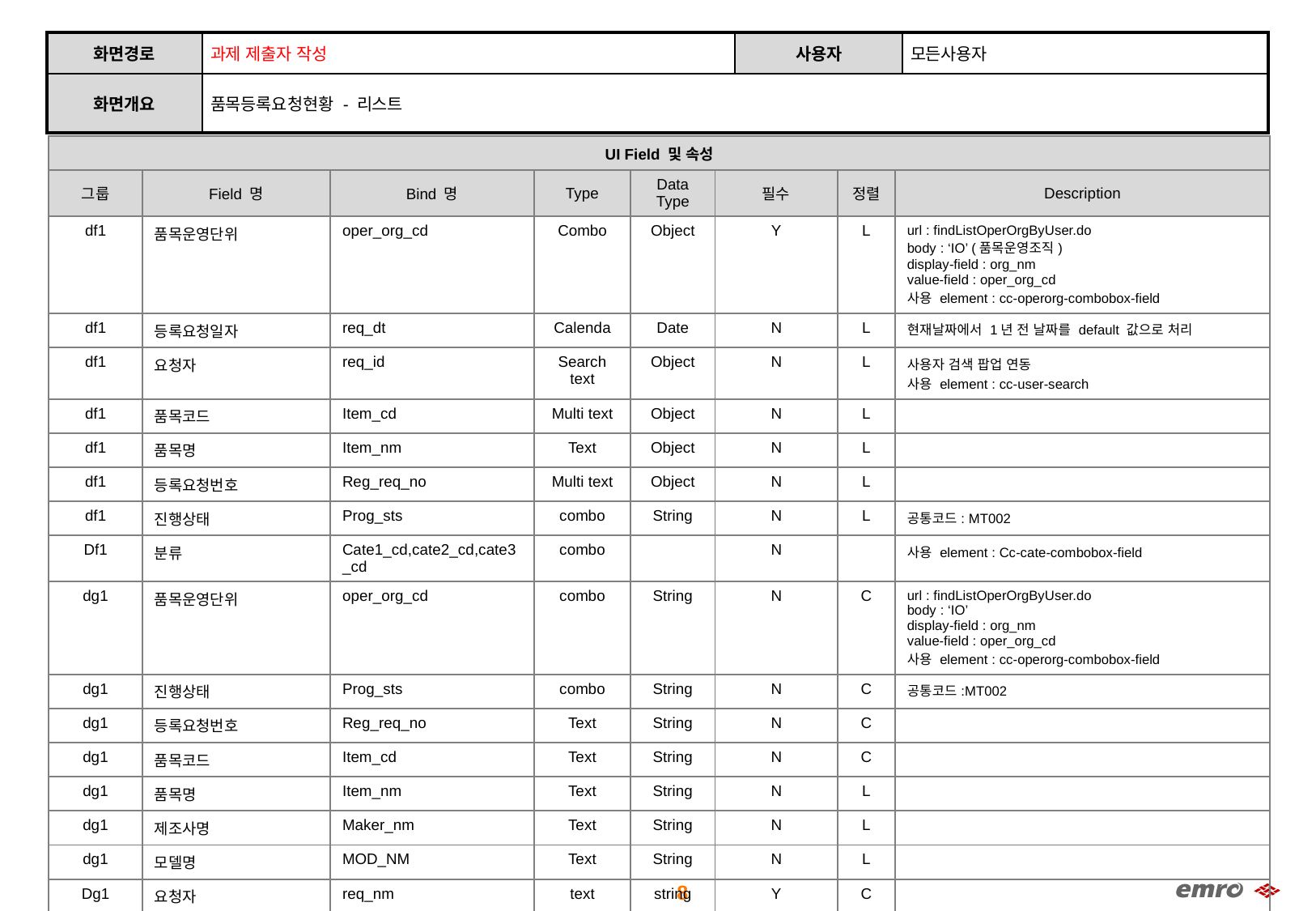

| 화면경로 | 과제 제출자 작성 | 사용자 | 모든사용자 |
| --- | --- | --- | --- |
| 화면개요 | 품목등록요청현황 - 리스트 |  |  |
| UI Field 및 속성 |  |  |  |  |  |  |  |
| --- | --- | --- | --- | --- | --- | --- | --- |
| 그룹 | Field 명 | Bind 명 | Type | Data Type | 필수 | 정렬 | Description |
| df1 | 품목운영단위 | oper\_org\_cd | Combo | Object | Y | L | url : findListOperOrgByUser.do body : ‘IO’ (품목운영조직) display-field : org\_nm value-field : oper\_org\_cd 사용 element : cc-operorg-combobox-field |
| df1 | 등록요청일자 | req\_dt | Calenda | Date | N | L | 현재날짜에서 1년 전 날짜를 default 값으로 처리 |
| df1 | 요청자 | req\_id | Search text | Object | N | L | 사용자 검색 팝업 연동 사용 element : cc-user-search |
| df1 | 품목코드 | Item\_cd | Multi text | Object | N | L |  |
| df1 | 품목명 | Item\_nm | Text | Object | N | L |  |
| df1 | 등록요청번호 | Reg\_req\_no | Multi text | Object | N | L |  |
| df1 | 진행상태 | Prog\_sts | combo | String | N | L | 공통코드: MT002 |
| Df1 | 분류 | Cate1\_cd,cate2\_cd,cate3\_cd | combo |  | N |  | 사용 element : Cc-cate-combobox-field |
| dg1 | 품목운영단위 | oper\_org\_cd | combo | String | N | C | url : findListOperOrgByUser.do body : ‘IO’ display-field : org\_nm value-field : oper\_org\_cd 사용 element : cc-operorg-combobox-field |
| dg1 | 진행상태 | Prog\_sts | combo | String | N | C | 공통코드:MT002 |
| dg1 | 등록요청번호 | Reg\_req\_no | Text | String | N | C |  |
| dg1 | 품목코드 | Item\_cd | Text | String | N | C |  |
| dg1 | 품목명 | Item\_nm | Text | String | N | L |  |
| dg1 | 제조사명 | Maker\_nm | Text | String | N | L |  |
| dg1 | 모델명 | MOD\_NM | Text | String | N | L |  |
| Dg1 | 요청자 | req\_nm | text | string | Y | C |  |
| Dg1 | 등록요청일자 | Req\_dt | Date | String | Y | C | yyyy/MM/dd |